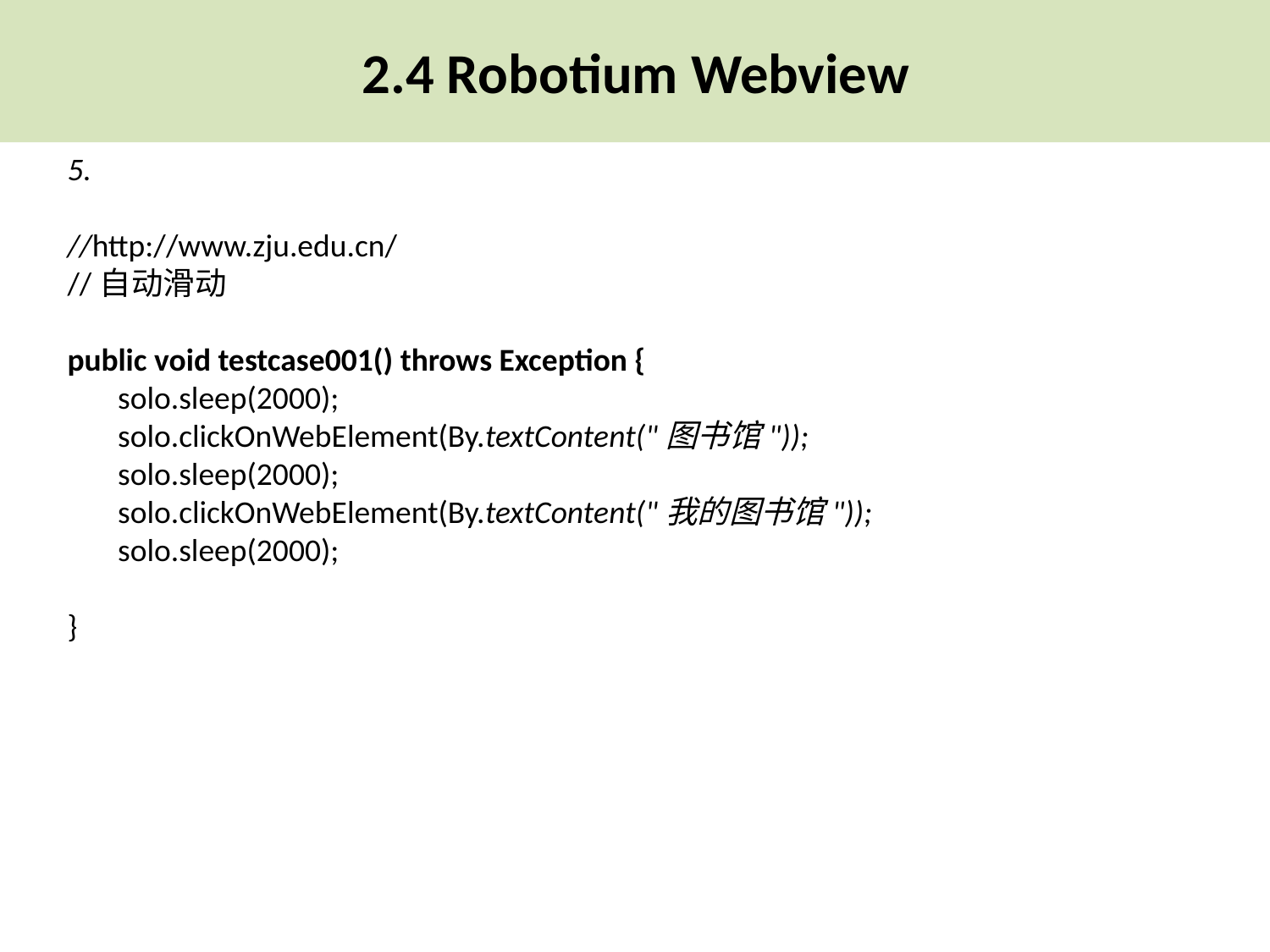

2.4 Robotium Webview
5.

//http://www.zju.edu.cn/
//自动滑动

public void testcase001() throws Exception {
       solo.sleep(2000);
       solo.clickOnWebElement(By.textContent("图书馆"));
       solo.sleep(2000);
       solo.clickOnWebElement(By.textContent("我的图书馆"));
       solo.sleep(2000);

}